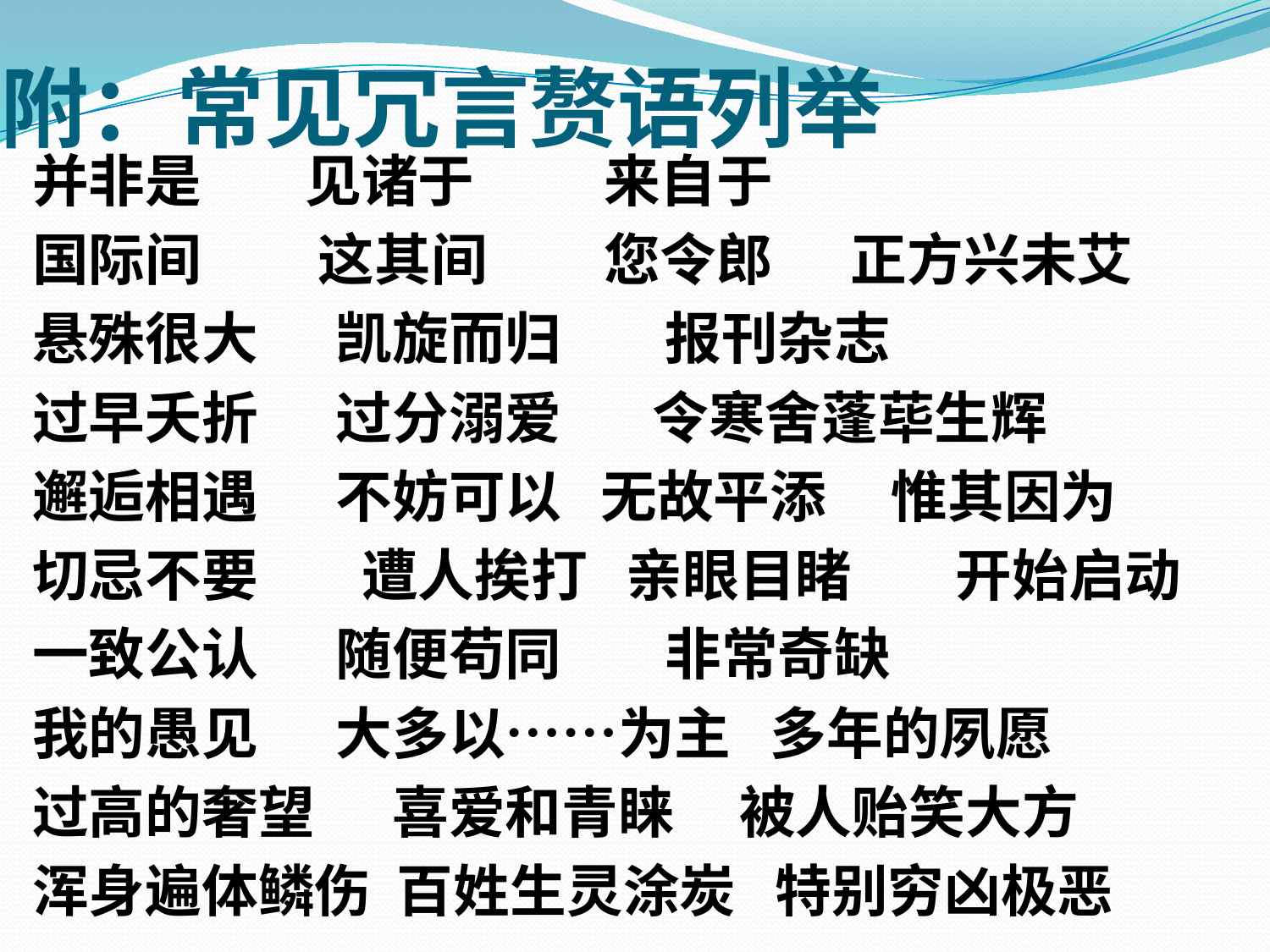

# 附：常见冗言赘语列举
并非是        见诸于          来自于
国际间         这其间         您令郎      正方兴未艾
悬殊很大      凯旋而归        报刊杂志
过早夭折      过分溺爱       令寒舍蓬荜生辉
邂逅相遇      不妨可以   无故平添     惟其因为
切忌不要        遭人挨打   亲眼目睹        开始启动
一致公认      随便苟同        非常奇缺
我的愚见      大多以……为主   多年的夙愿
过高的奢望      喜爱和青睐     被人贻笑大方
浑身遍体鳞伤  百姓生灵涂炭   特别穷凶极恶